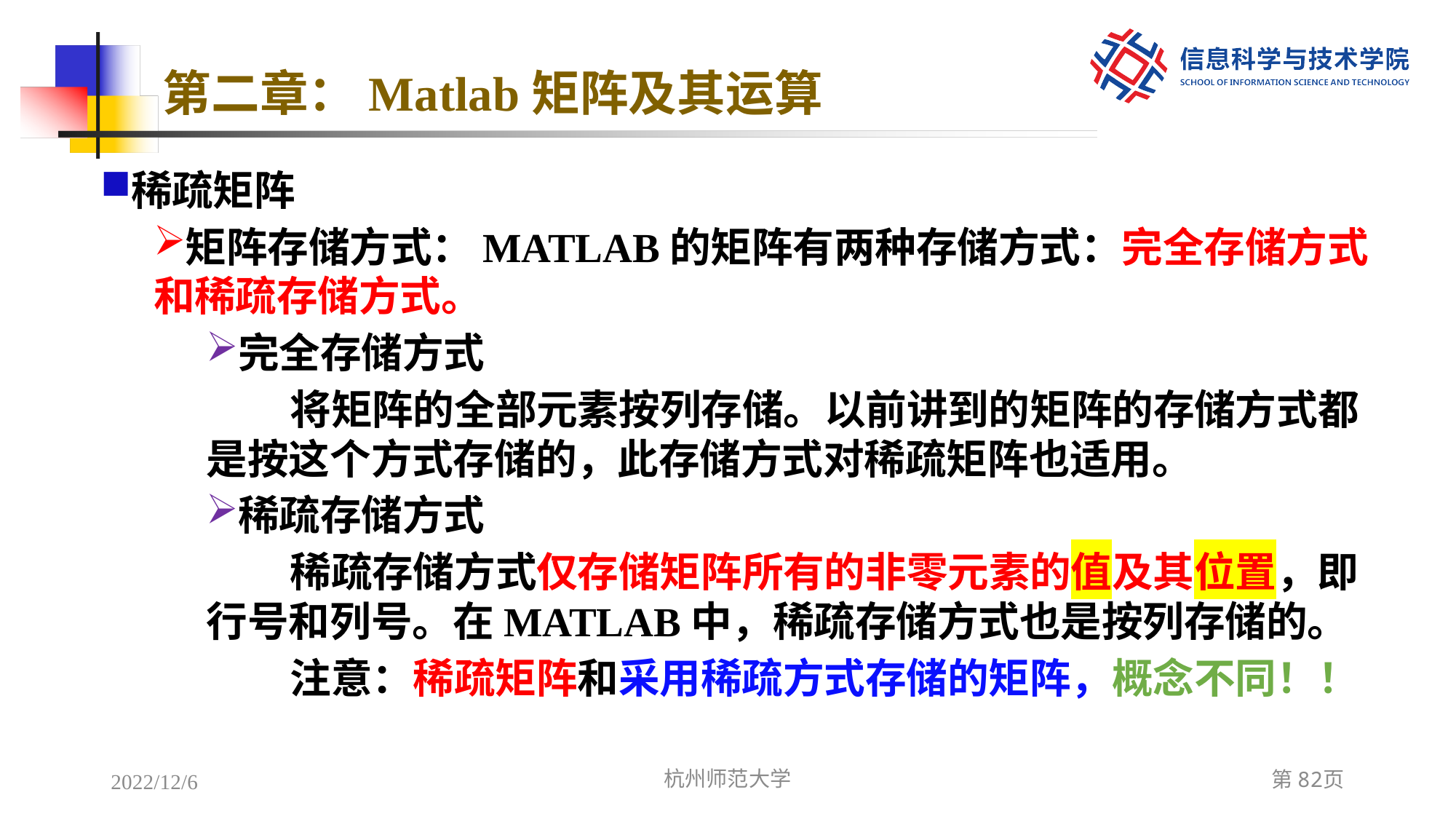

# 第二章：Matlab矩阵及其运算
稀疏矩阵
矩阵存储方式：MATLAB的矩阵有两种存储方式：完全存储方式和稀疏存储方式。
完全存储方式
将矩阵的全部元素按列存储。以前讲到的矩阵的存储方式都是按这个方式存储的，此存储方式对稀疏矩阵也适用。
稀疏存储方式
稀疏存储方式仅存储矩阵所有的非零元素的值及其位置，即行号和列号。在MATLAB中，稀疏存储方式也是按列存储的。
注意：稀疏矩阵和采用稀疏方式存储的矩阵，概念不同！！

2022/12/6
杭州师范大学
第82页